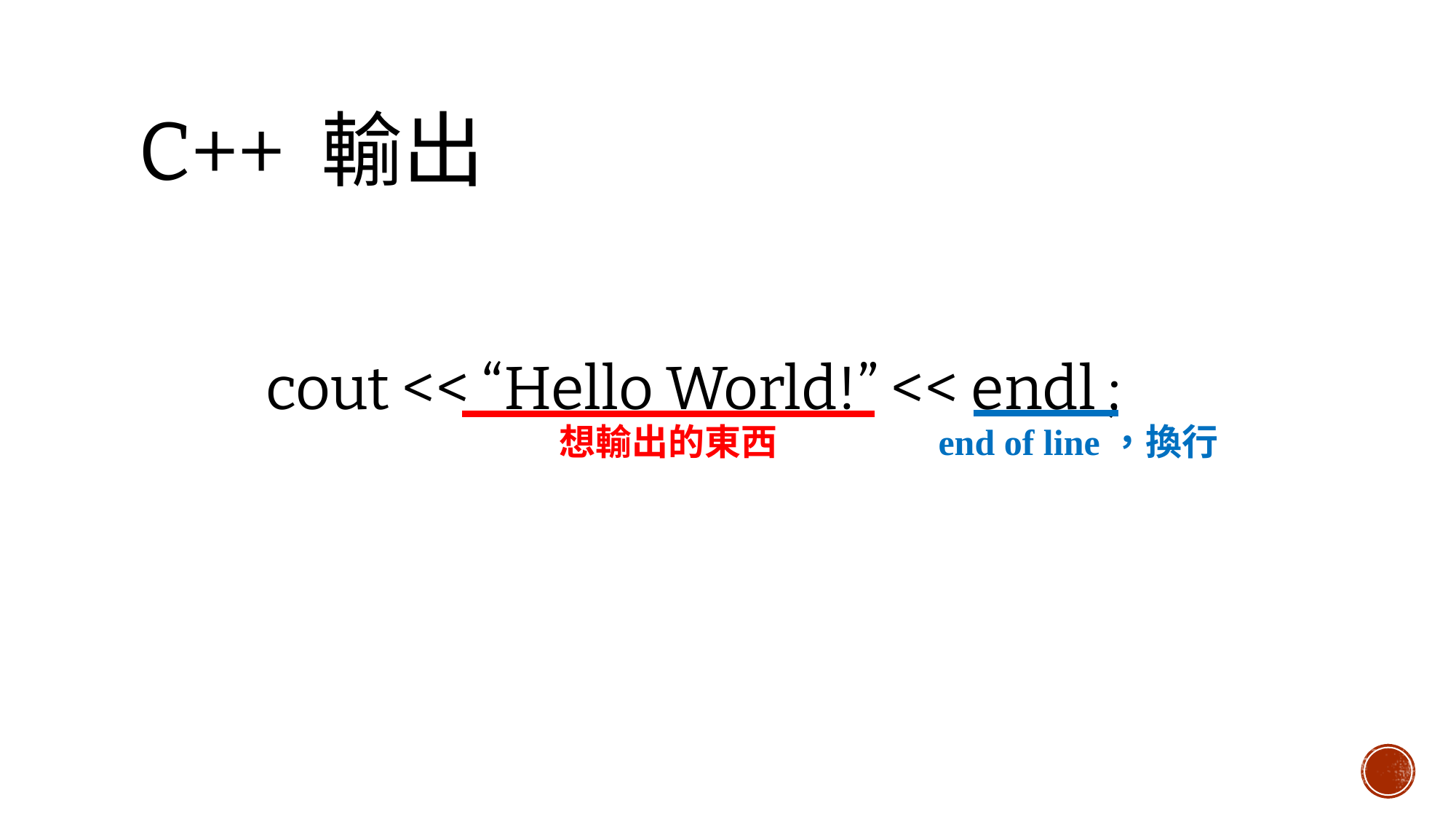

# c++ 輸出
cout << “Hello World!” << endl ;
想輸出的東西
end of line，換行